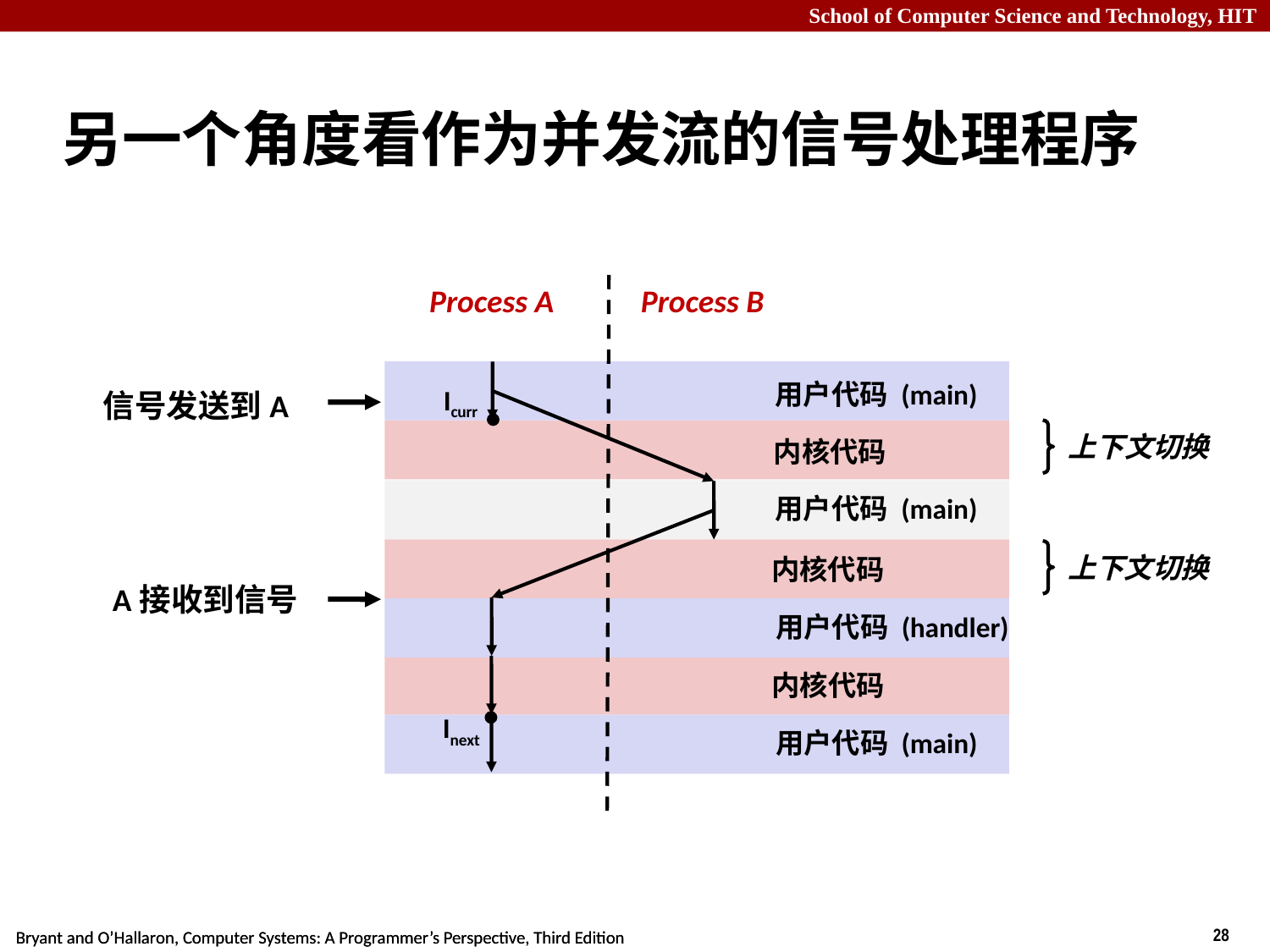

# 另一个角度看作为并发流的信号处理程序
Process A

Process B

用户代码 (main)
Icurr
信号发送到A

上下文切换
内核代码

用户代码 (main)

上下文切换
内核代码
A接收到信号

用户代码 (handler)

内核代码
Inext

用户代码 (main)